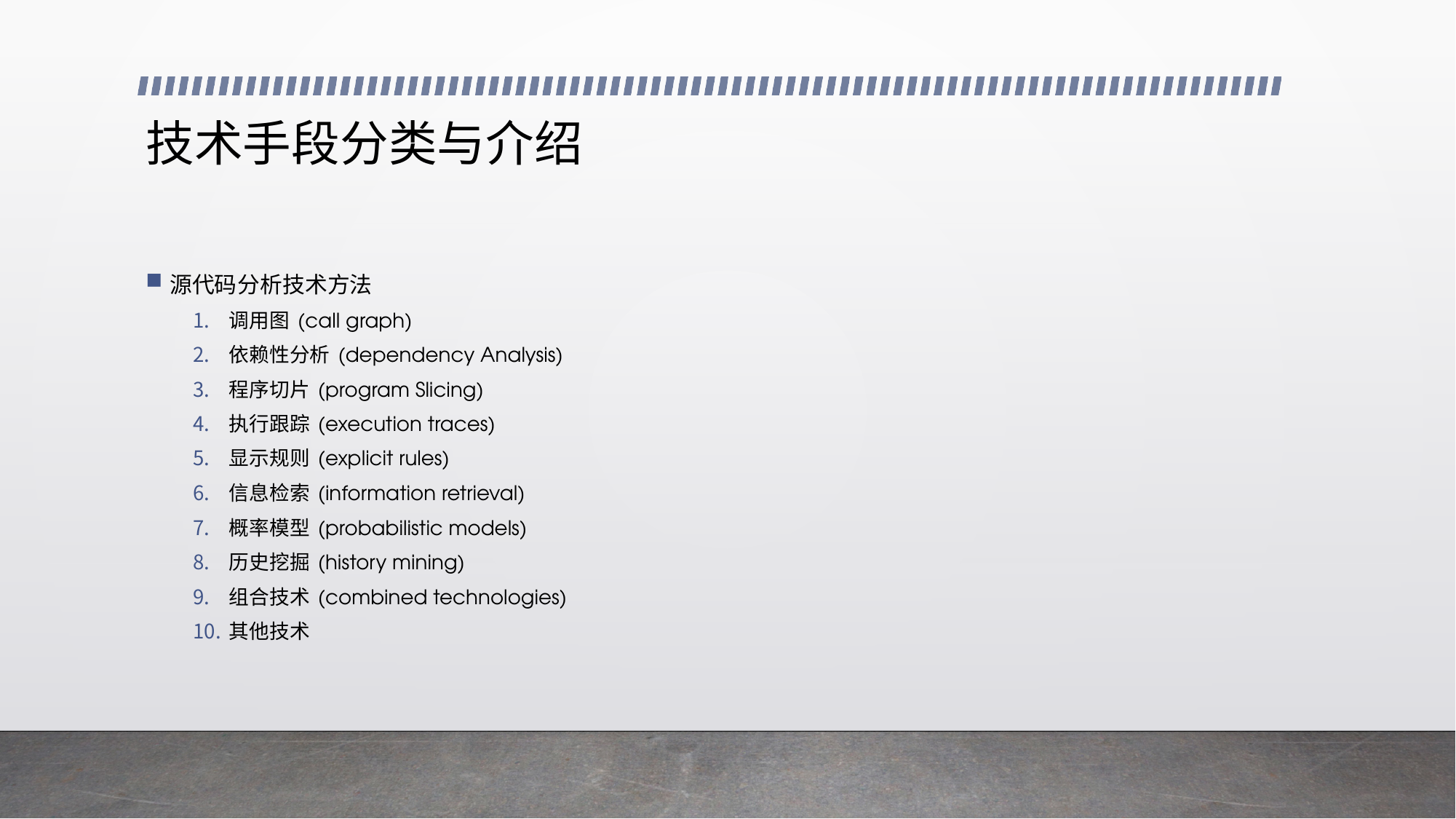

# 技术手段分类与介绍
源代码分析技术方法
调用图 (call graph)
依赖性分析 (dependency Analysis)
程序切片 (program Slicing)
执行跟踪 (execution traces)
显示规则 (explicit rules)
信息检索 (information retrieval)
概率模型 (probabilistic models)
历史挖掘 (history mining)
组合技术 (combined technologies)
其他技术